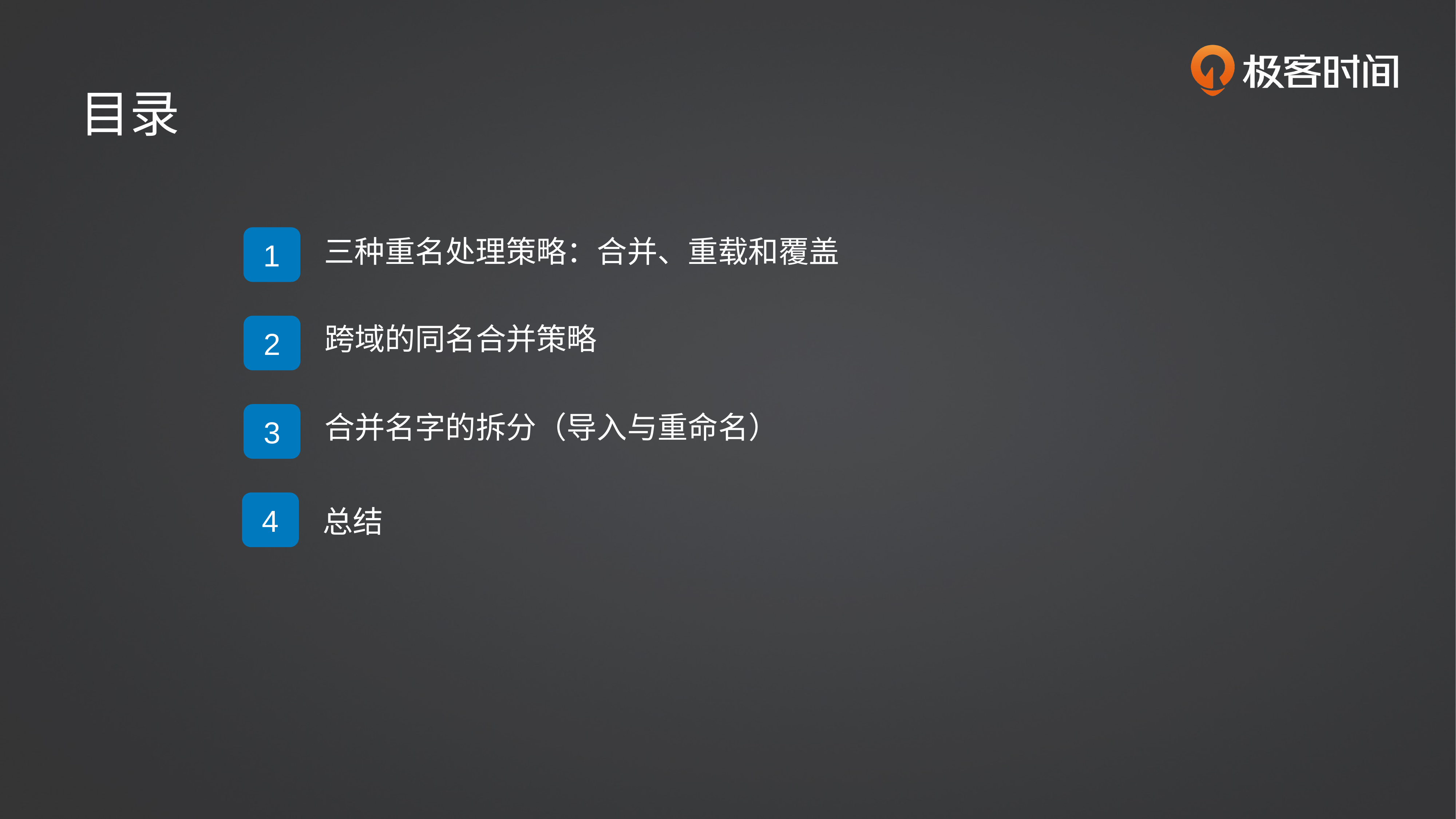

目录

1
三种重名处理策略：合并、重载和覆盖

2
跨域的同名合并策略

3
合并名字的拆分（导入与重命名）

4
总结